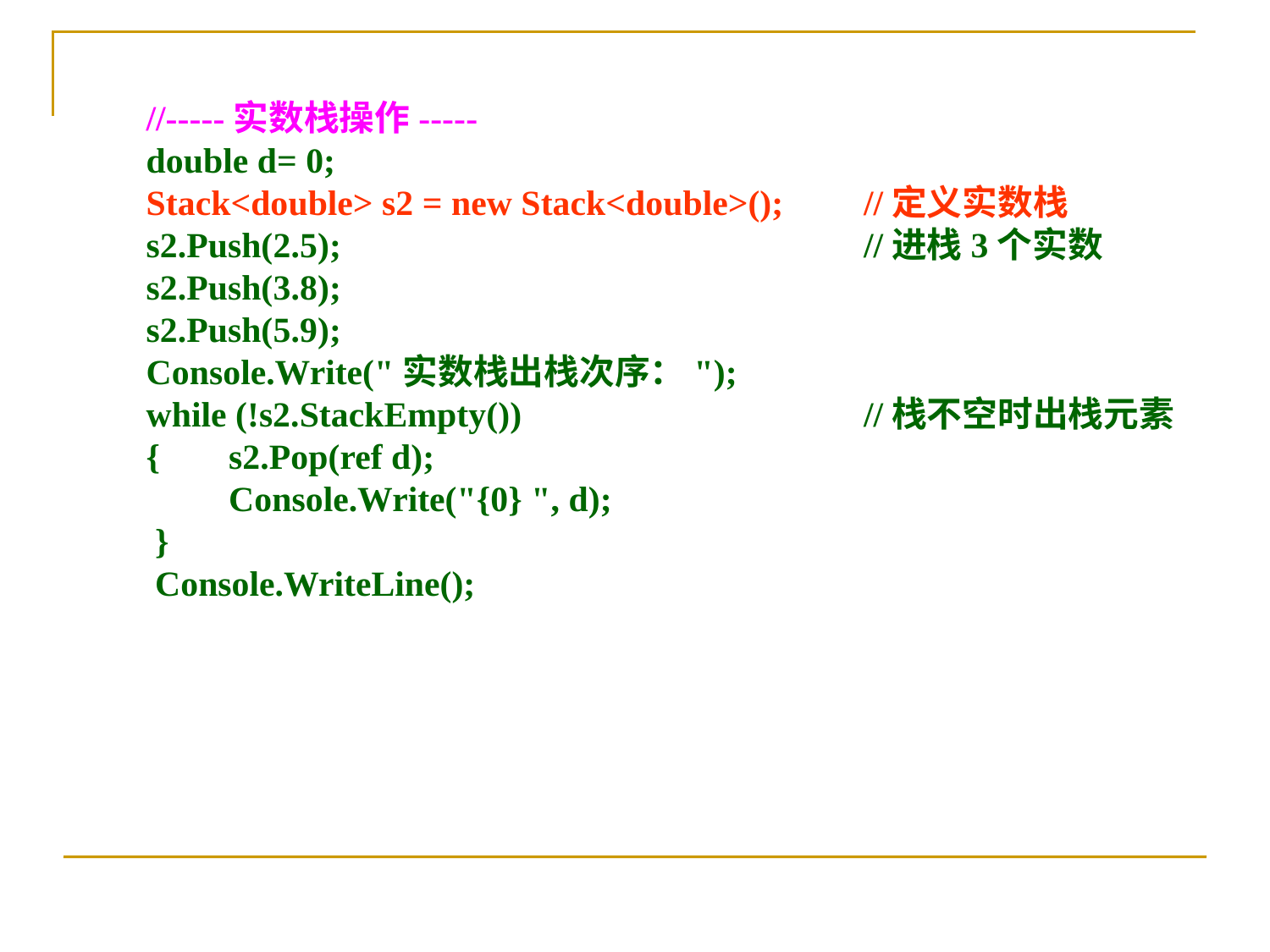

//-----实数栈操作-----
     double d= 0;
     Stack<double> s2 = new Stack<double>();	//定义实数栈
     s2.Push(2.5);					//进栈3个实数
     s2.Push(3.8);
     s2.Push(5.9);
     Console.Write("实数栈出栈次序：");
     while (!s2.StackEmpty())			//栈不空时出栈元素
     {	s2.Pop(ref d);
              	Console.Write("{0} ", d);
      }
      Console.WriteLine();